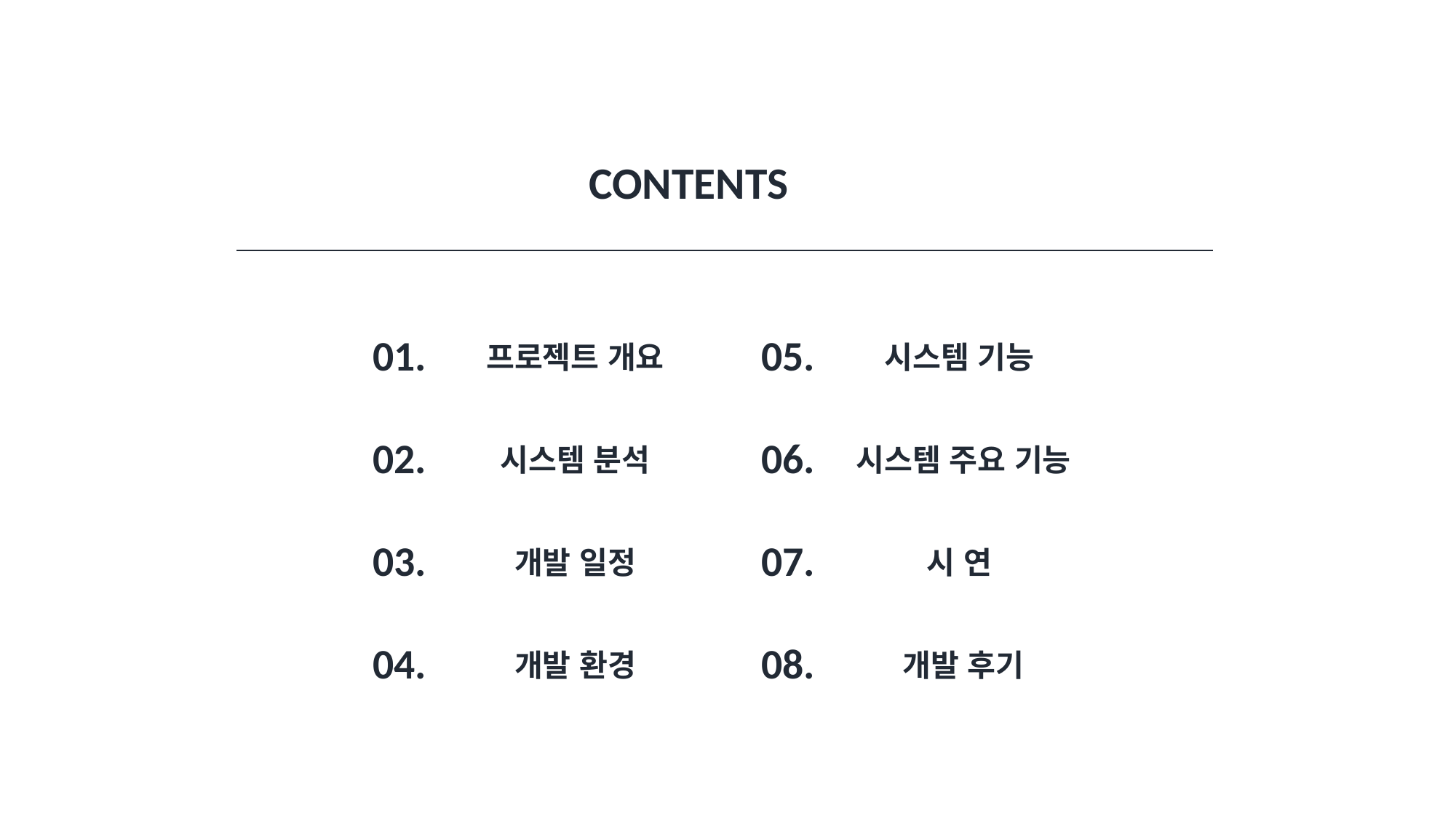

CONTENTS
01.
05.
프로젝트 개요
시스템 기능
02.
06.
시스템 분석
시스템 주요 기능
03.
07.
개발 일정
시 연
04.
08.
개발 환경
개발 후기